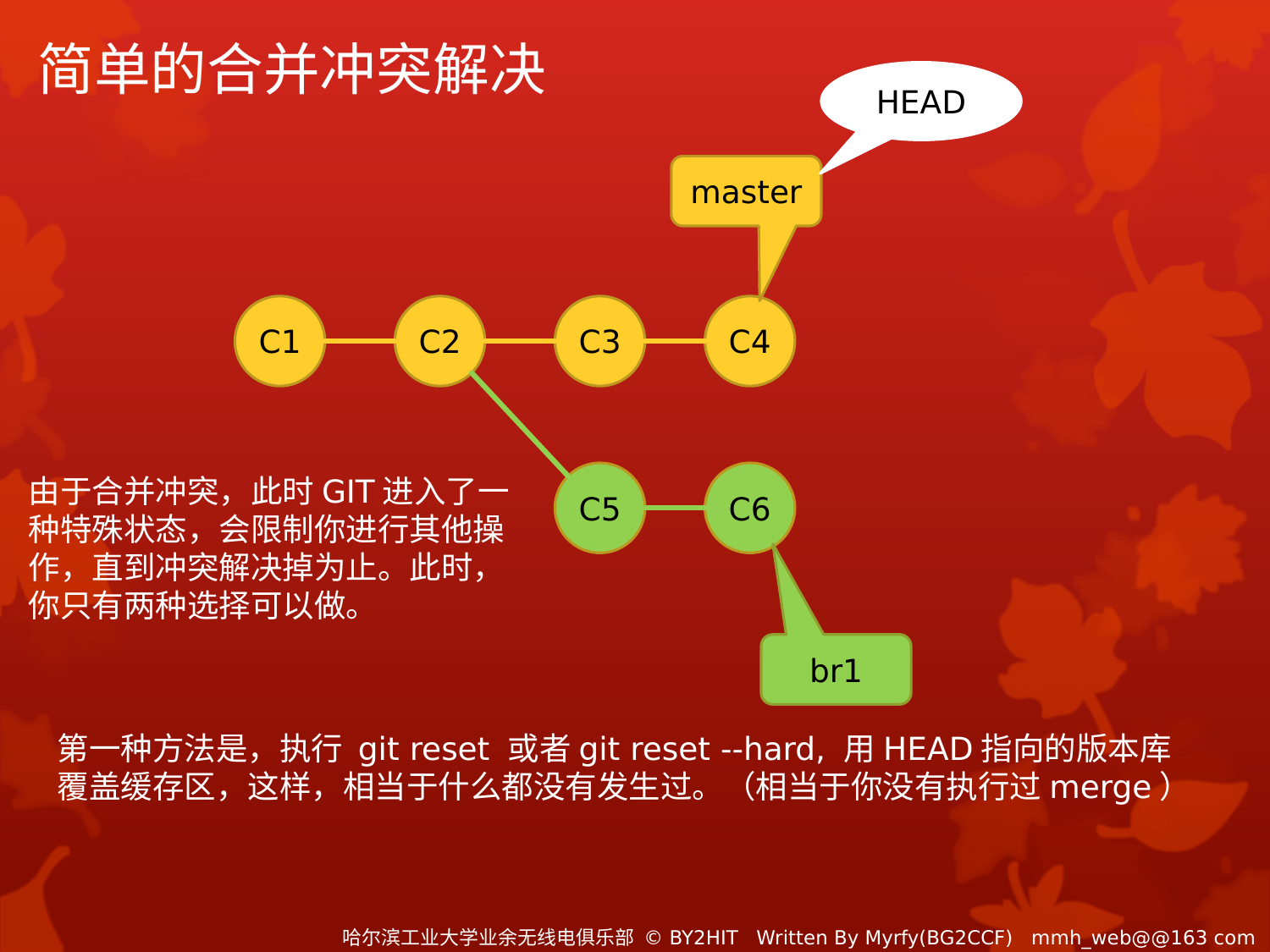

# 简单的合并冲突解决
HEAD
master
C1
C2
C3
C4
C5
C6
由于合并冲突，此时GIT进入了一种特殊状态，会限制你进行其他操作，直到冲突解决掉为止。此时，你只有两种选择可以做。

br1
第一种方法是，执行 git reset 或者git reset --hard, 用HEAD指向的版本库覆盖缓存区，这样，相当于什么都没有发生过。（相当于你没有执行过merge）